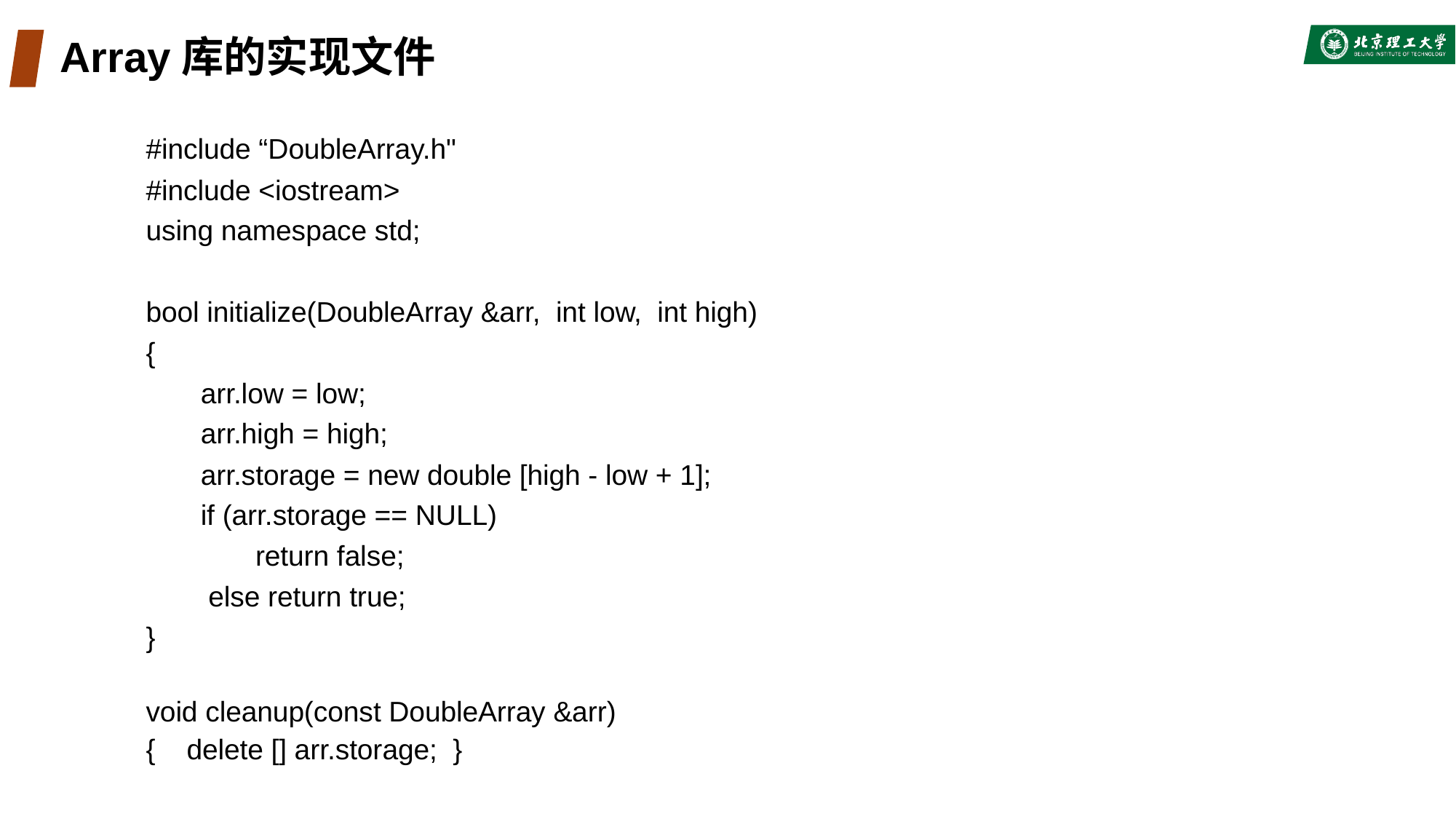

# Array库的实现文件
#include “DoubleArray.h"
#include <iostream>
using namespace std;

bool initialize(DoubleArray &arr,  int low,  int high)
{
       arr.low = low;
       arr.high = high;
       arr.storage = new double [high - low + 1];
       if (arr.storage == NULL)
              return false;
        else return true;
}

void cleanup(const DoubleArray &arr)
{    delete [] arr.storage;  }